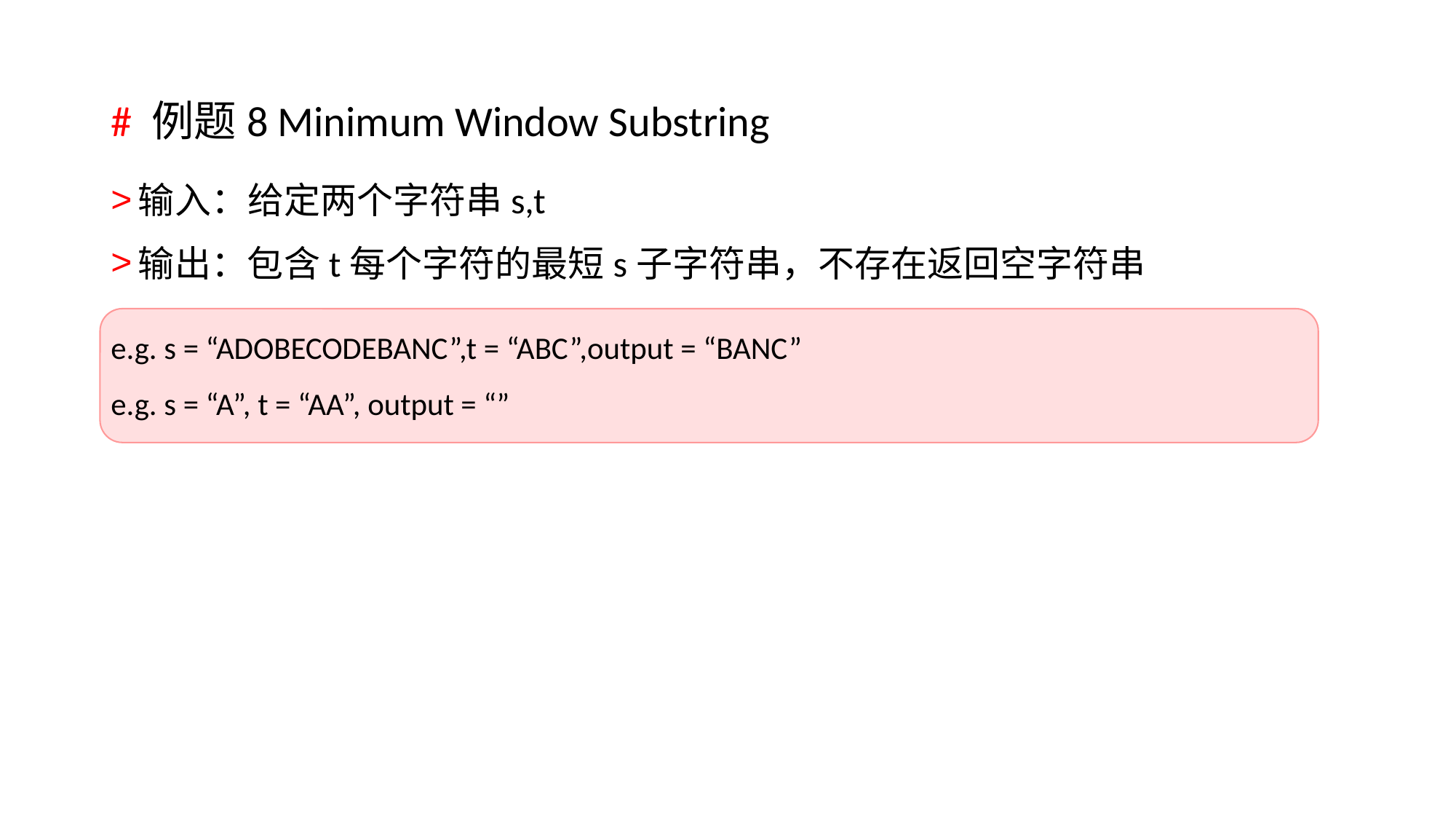

# # 例题8 Minimum Window Substring
输入：给定两个字符串s,t
输出：包含t每个字符的最短s子字符串，不存在返回空字符串

e.g. s = “ADOBECODEBANC”,t = “ABC”,output = “BANC”
e.g. s = “A”, t = “AA”, output = “”